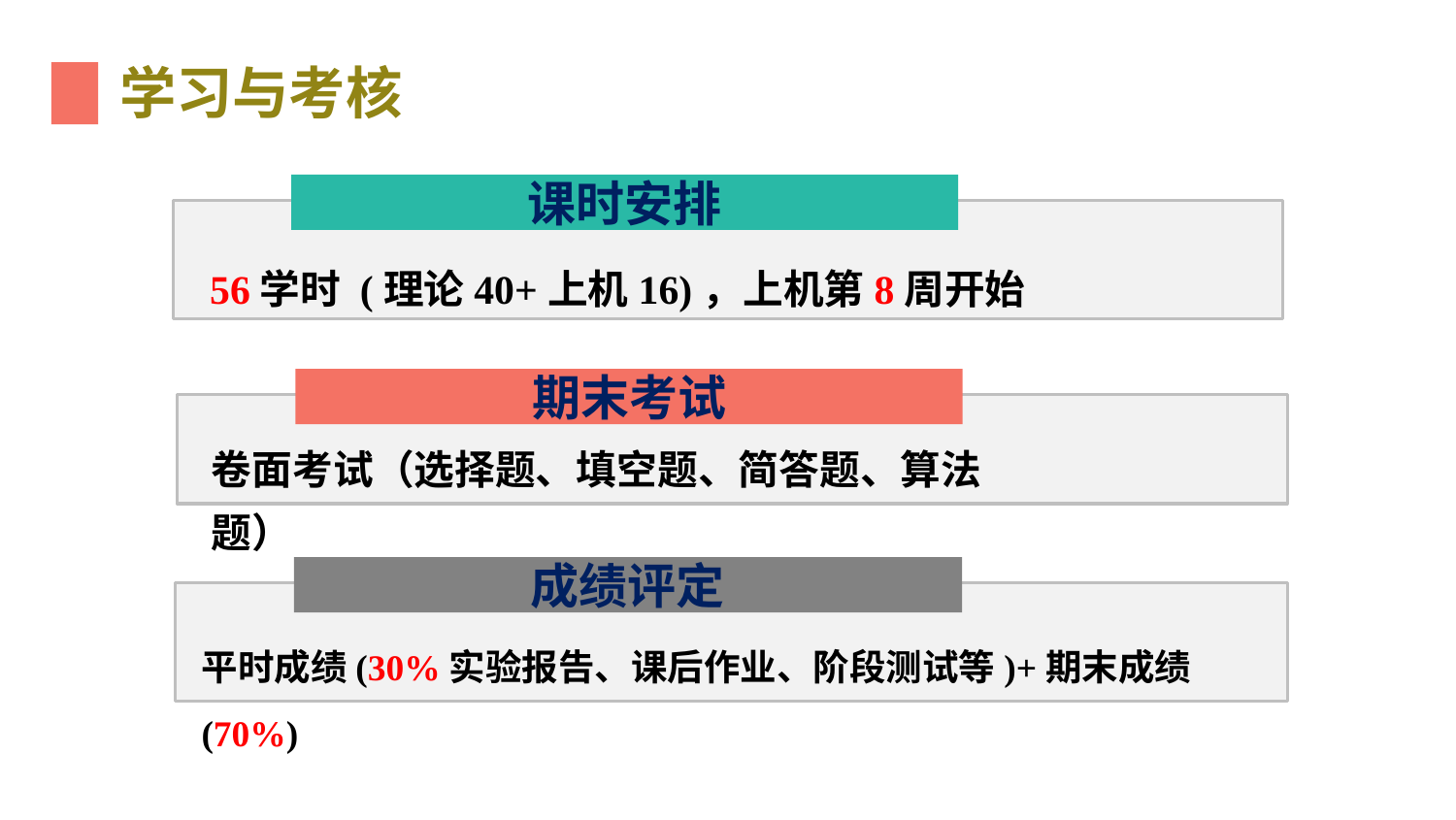

学习与考核

课时安排

56学时 (理论40+上机16)，上机第8周开始
期末考试

卷面考试（选择题、填空题、简答题、算法题）
成绩评定

平时成绩(30%实验报告、课后作业、阶段测试等)+期末成绩(70%)